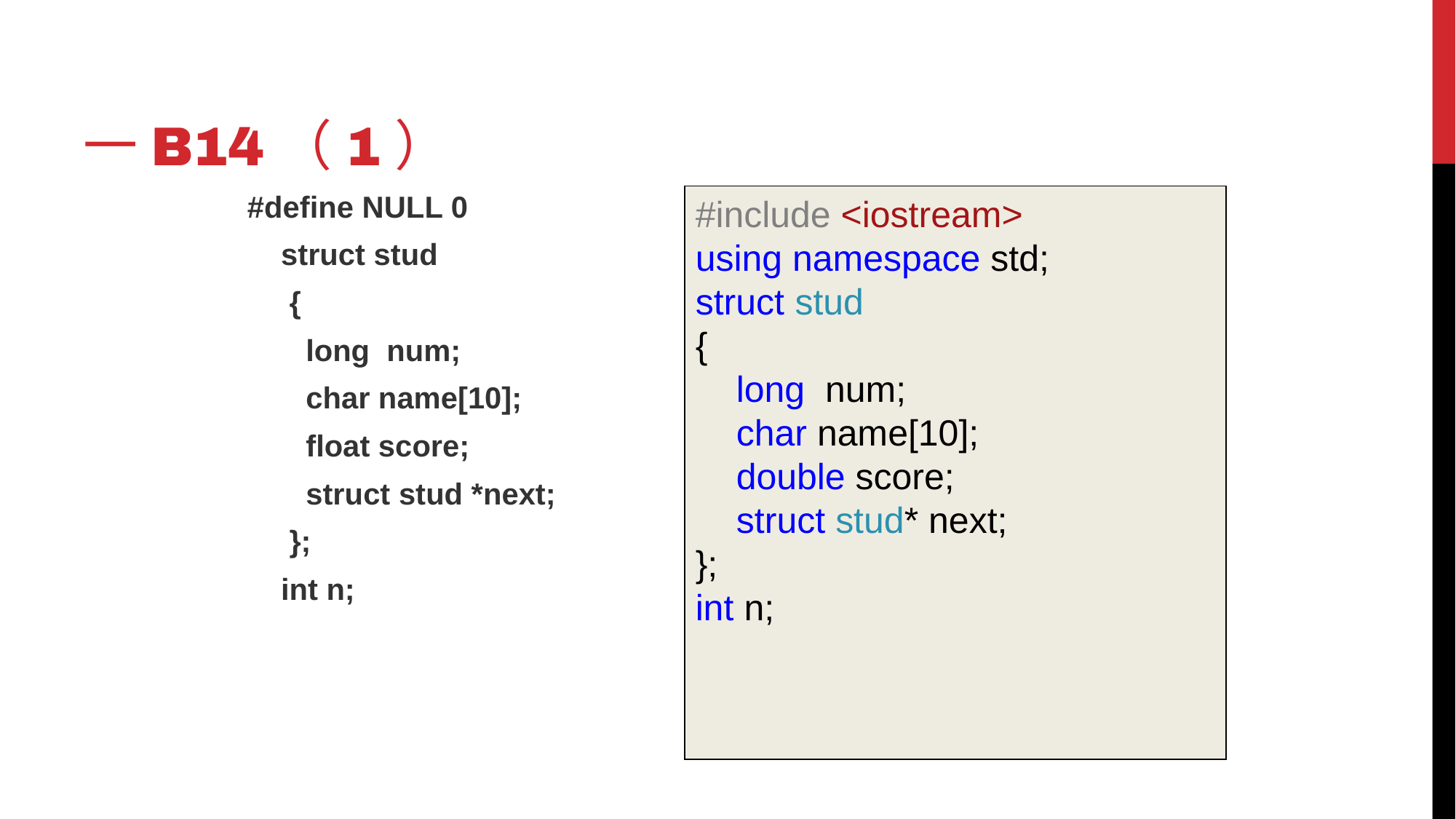

# 一b14（1）
#include <iostream>
using namespace std;
struct stud
{
    long  num;
    char name[10];
    double score;
    struct stud* next;
};
int n;
#define NULL 0
    struct stud
     {
       long  num;
       char name[10];
       float score;
       struct stud *next;
     };
    int n;